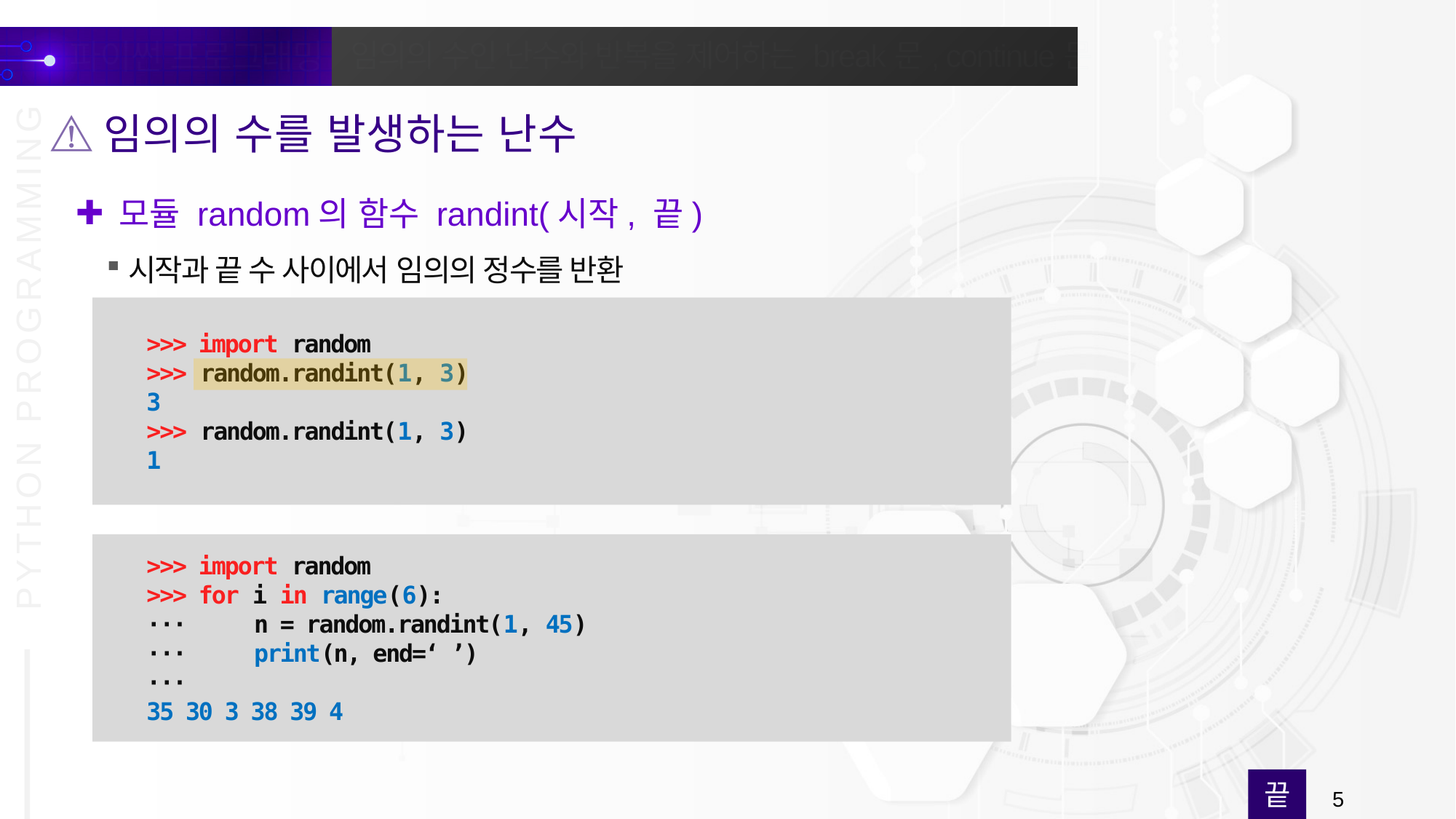

임의의 수를 발생하는 난수
모듈 random의 함수 randint(시작, 끝)
시작과 끝 수 사이에서 임의의 정수를 반환
>>> import random
>>> random.randint(1, 3)
3
>>> random.randint(1, 3)
1

>>> import random
>>> for i in range(6):
···     n = random.randint(1, 45)
···     print(n, end=‘ ’)
···
35 30 3 38 39 4
끝
5